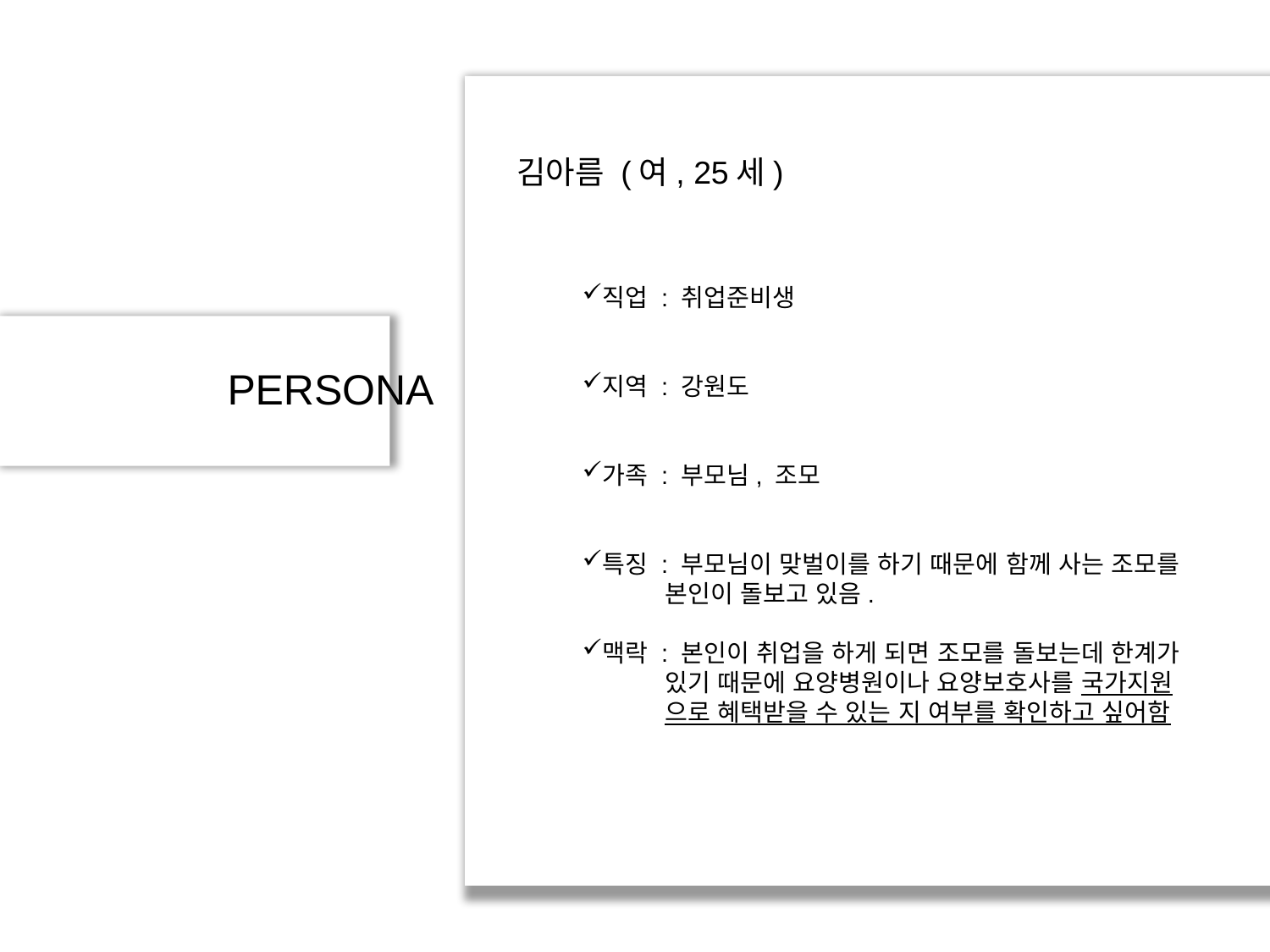

김아름 (여, 25세)
직업 : 취업준비생

지역 : 강원도

가족 : 부모님, 조모

특징 : 부모님이 맞벌이를 하기 때문에 함께 사는 조모를
           본인이 돌보고 있음.

맥락 : 본인이 취업을 하게 되면 조모를 돌보는데 한계가
           있기 때문에 요양병원이나 요양보호사를 국가지원
           으로 혜택받을 수 있는 지 여부를 확인하고 싶어함

PERSONA